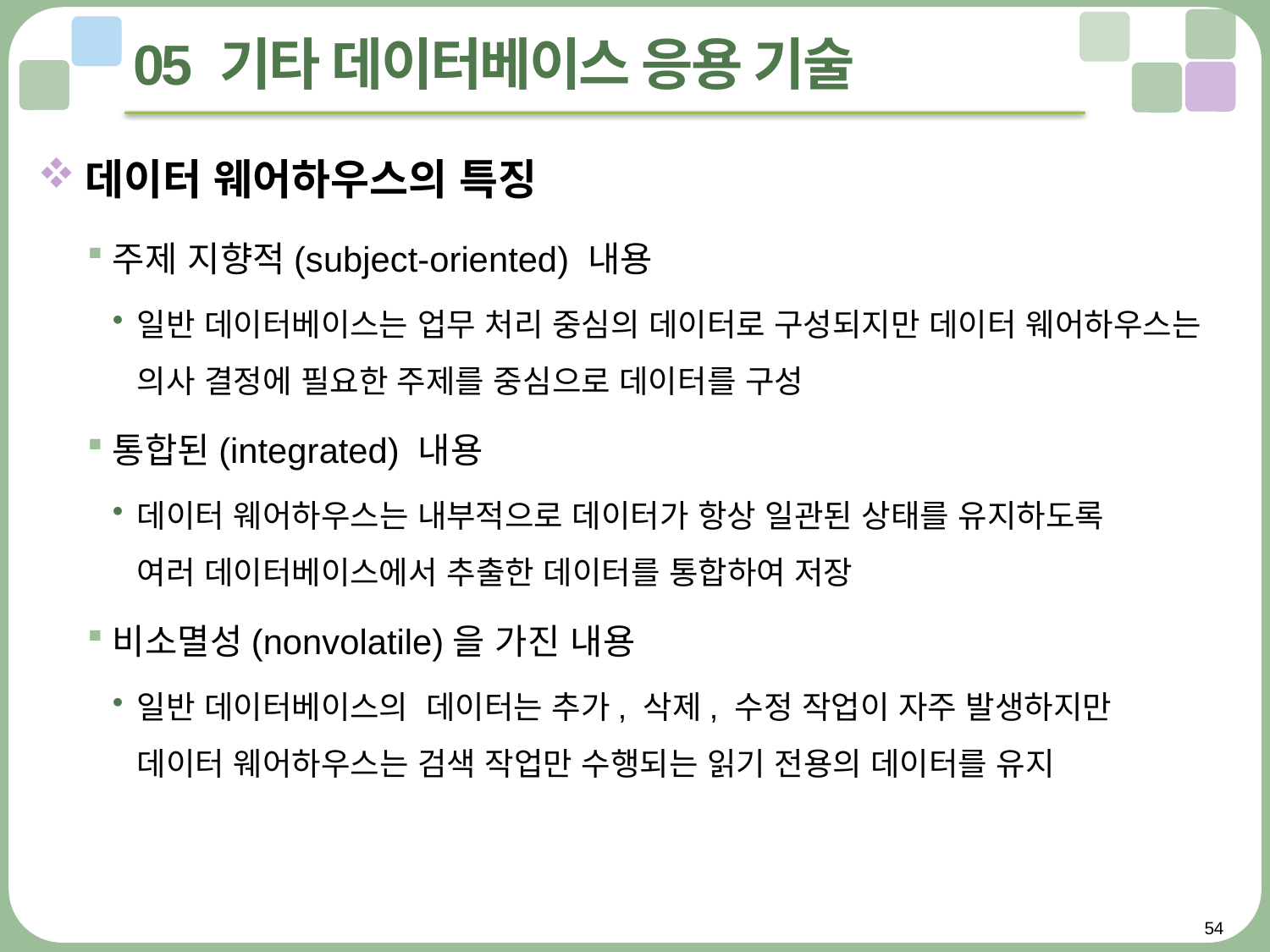

# 05 기타 데이터베이스 응용 기술
데이터 웨어하우스의 특징
주제 지향적(subject-oriented) 내용
일반 데이터베이스는 업무 처리 중심의 데이터로 구성되지만 데이터 웨어하우스는 의사 결정에 필요한 주제를 중심으로 데이터를 구성
통합된(integrated) 내용
데이터 웨어하우스는 내부적으로 데이터가 항상 일관된 상태를 유지하도록
여러 데이터베이스에서 추출한 데이터를 통합하여 저장
비소멸성(nonvolatile)을 가진 내용
일반 데이터베이스의  데이터는 추가, 삭제, 수정 작업이 자주 발생하지만
데이터 웨어하우스는 검색 작업만 수행되는 읽기 전용의 데이터를 유지